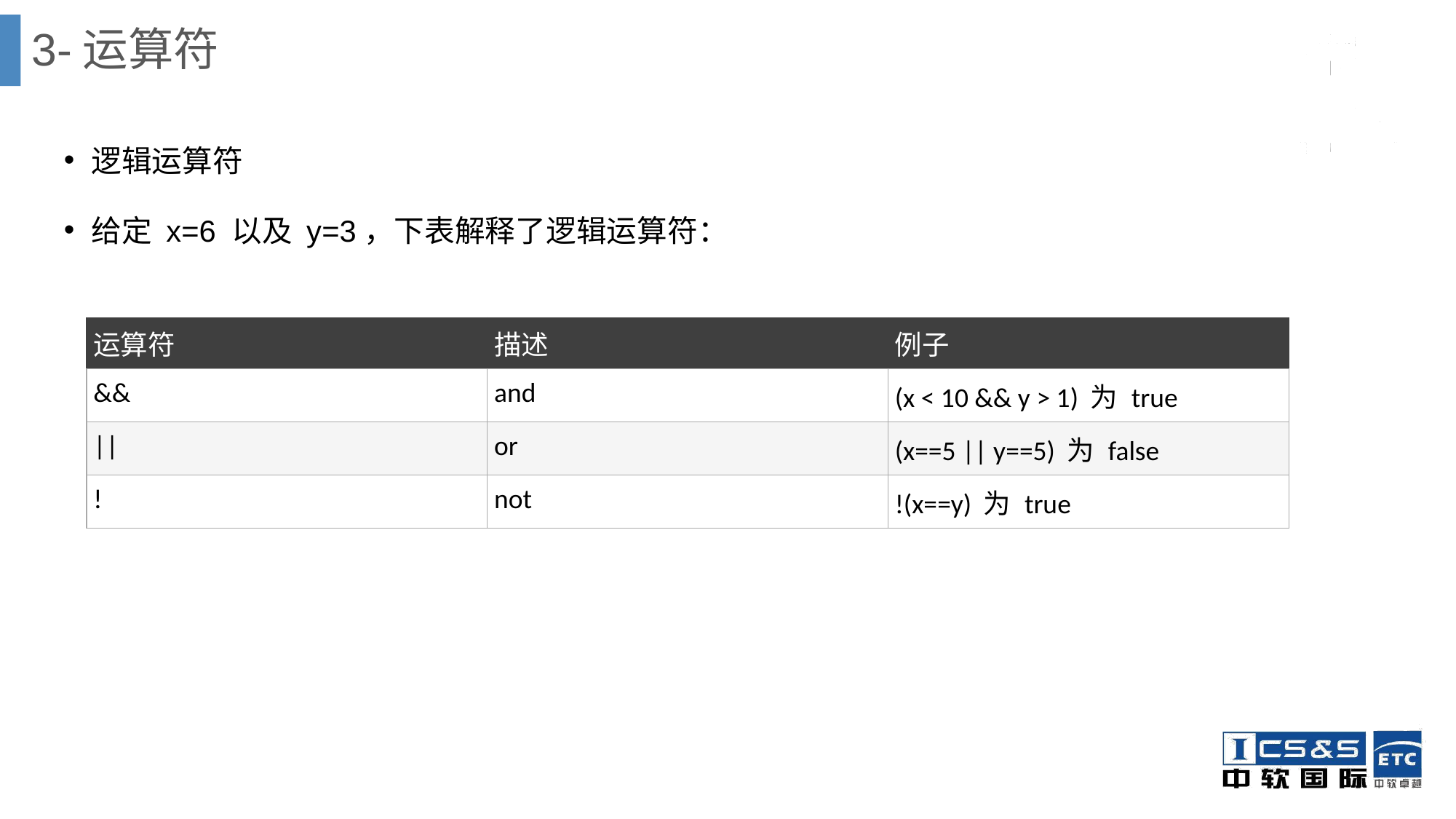

# 3-运算符
逻辑运算符
给定 x=6 以及 y=3，下表解释了逻辑运算符：
| 运算符 | 描述 | 例子 |
| --- | --- | --- |
| && | and | (x < 10 && y > 1) 为 true |
| || | or | (x==5 || y==5) 为 false |
| ! | not | !(x==y) 为 true |